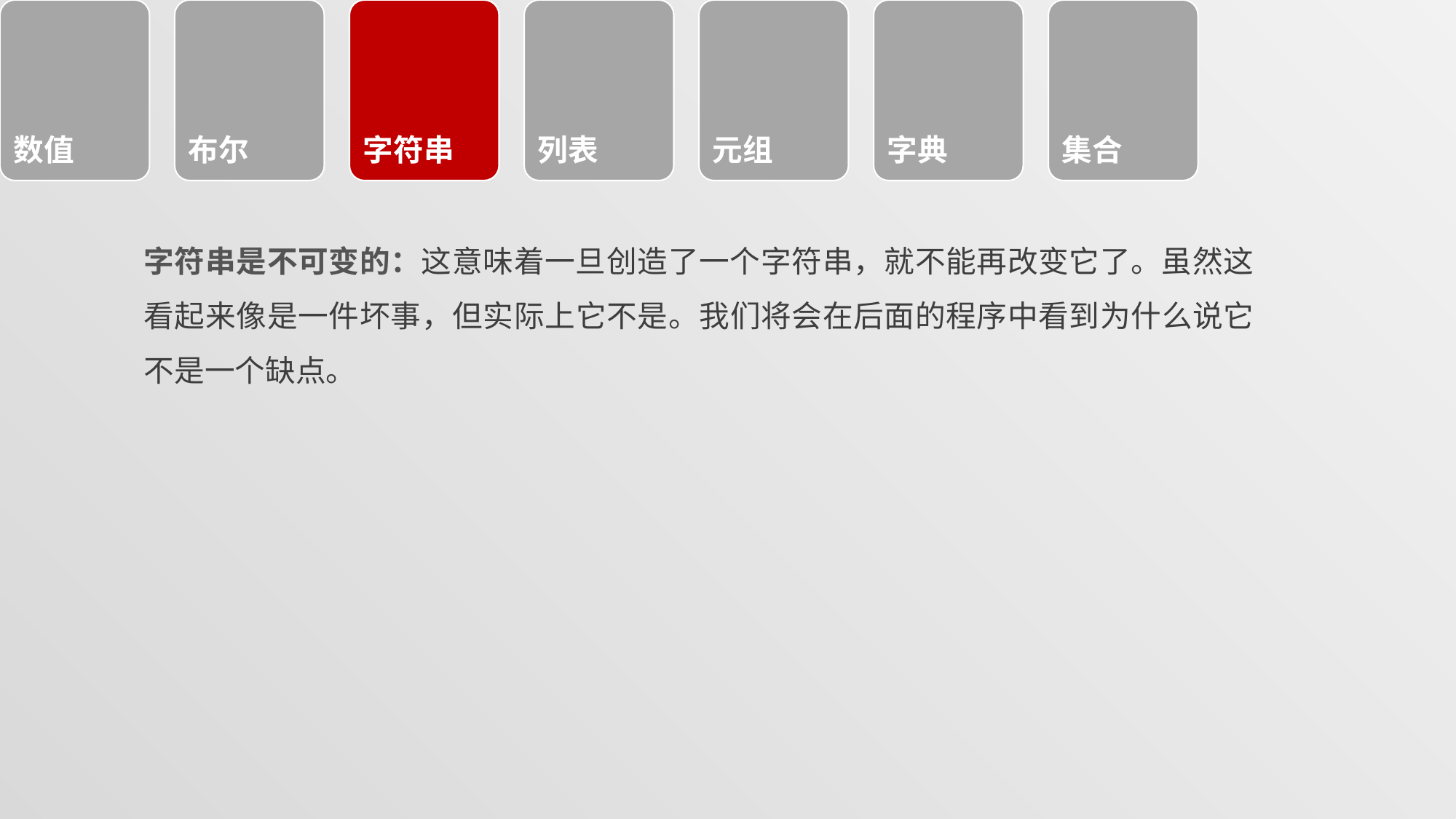

#
字符串是不可变的：这意味着一旦创造了一个字符串，就不能再改变它了。虽然这看起来像是一件坏事，但实际上它不是。我们将会在后面的程序中看到为什么说它不是一个缺点。